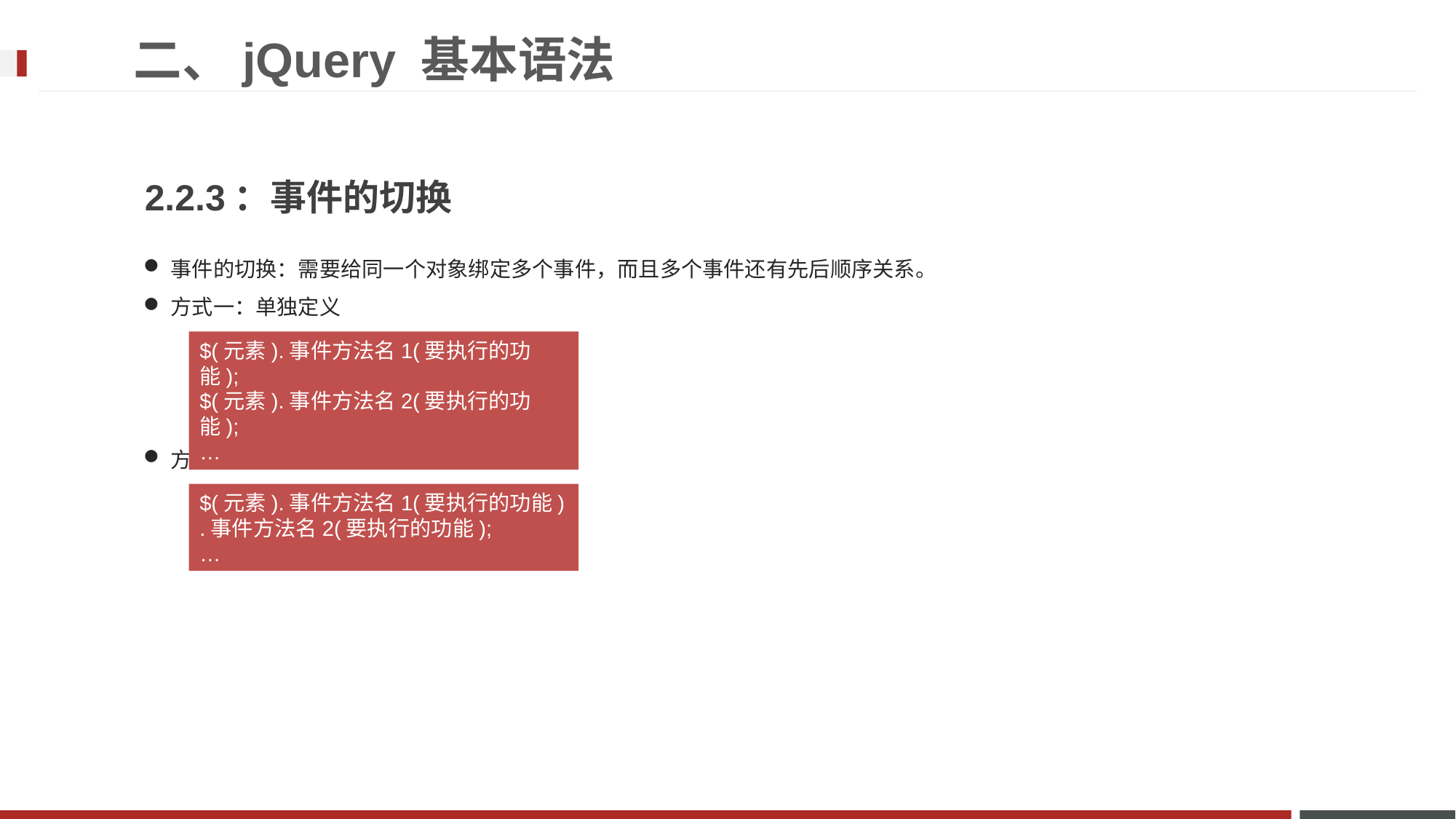

二、jQuery 基本语法
2.2.3：事件的切换
事件的切换：需要给同一个对象绑定多个事件，而且多个事件还有先后顺序关系。
方式一：单独定义

方式二：链式定义
$(元素).事件方法名1(要执行的功能);
$(元素).事件方法名2(要执行的功能);
…
$(元素).事件方法名1(要执行的功能)
.事件方法名2(要执行的功能);
…